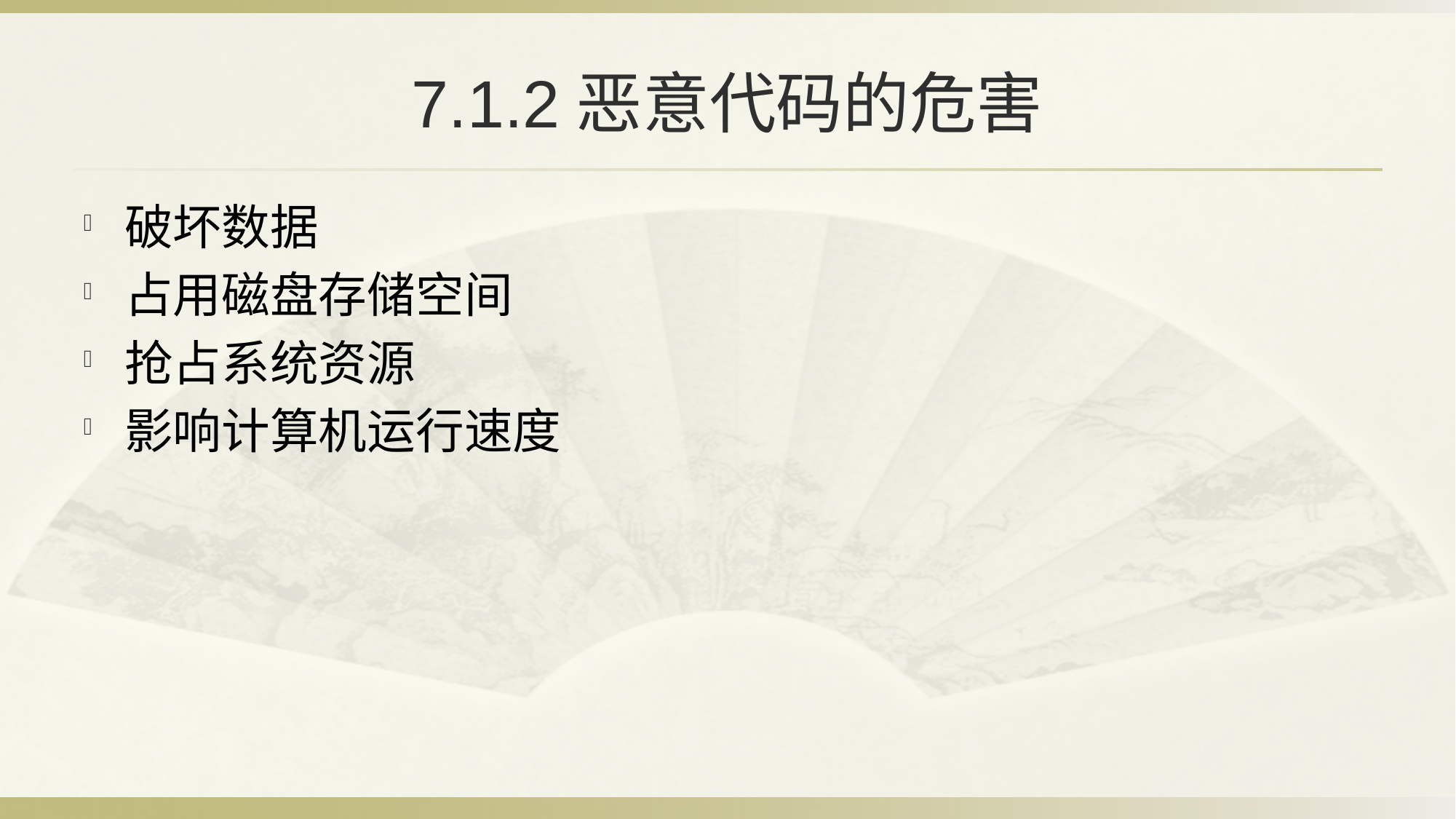

# 7.1.2恶意代码的危害
破坏数据
占用磁盘存储空间
抢占系统资源
影响计算机运行速度